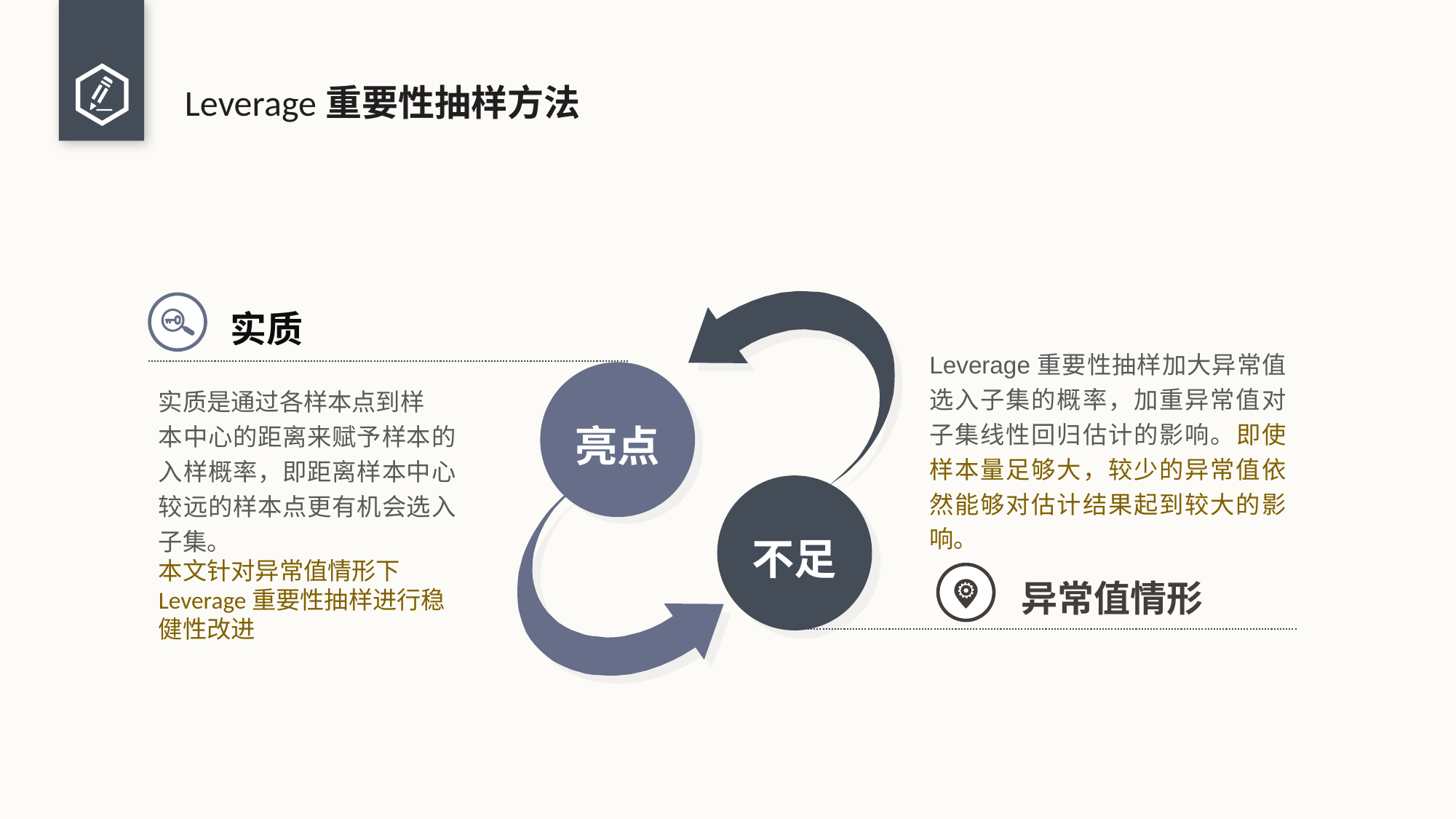

# Leverage重要性抽样方法

实质

Leverage重要性抽样加大异常值选入子集的概率，加重异常值对子集线性回归估计的影响。即使样本量足够大，较少的异常值依然能够对估计结果起到较大的影响。
亮点
实质是通过各样本点到样
本中心的距离来赋予样本的入样概率，即距离样本中心较远的样本点更有机会选入子集。
本文针对异常值情形下Leverage重要性抽样进行稳健性改进
不足

异常值情形